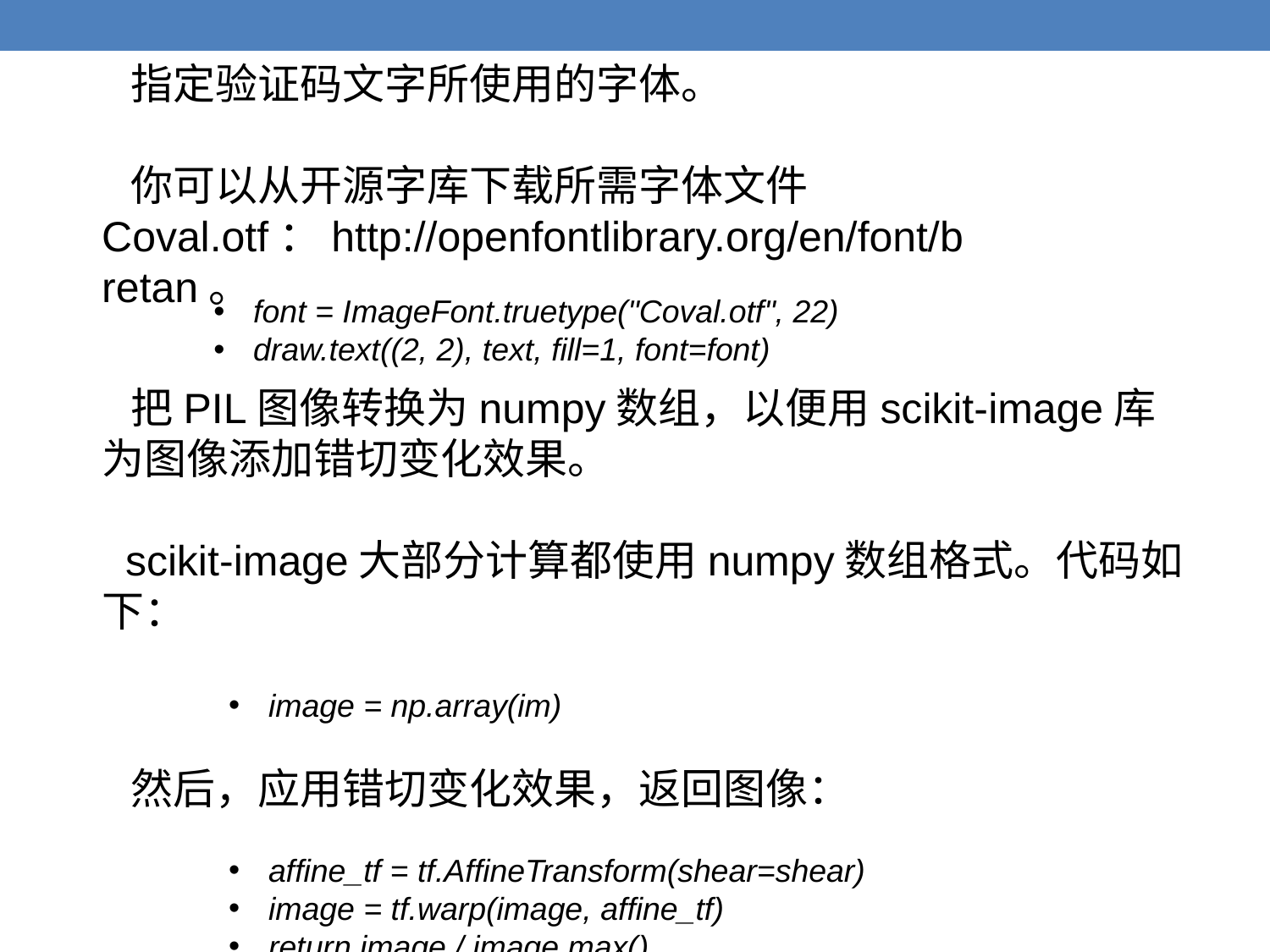

指定验证码文字所使用的字体。

  你可以从开源字库下载所需字体文件Coval.otf：http://openfontlibrary.org/en/font/bretan。
font = ImageFont.truetype("Coval.otf", 22)
draw.text((2, 2), text, fill=1, font=font)
  把PIL图像转换为numpy数组，以便用scikit-image库为图像添加错切变化效果。

  scikit-image大部分计算都使用numpy数组格式。代码如下：

image = np.array(im)

  然后，应用错切变化效果，返回图像：

affine_tf = tf.AffineTransform(shear=shear)
image = tf.warp(image, affine_tf)
return image / image.max()